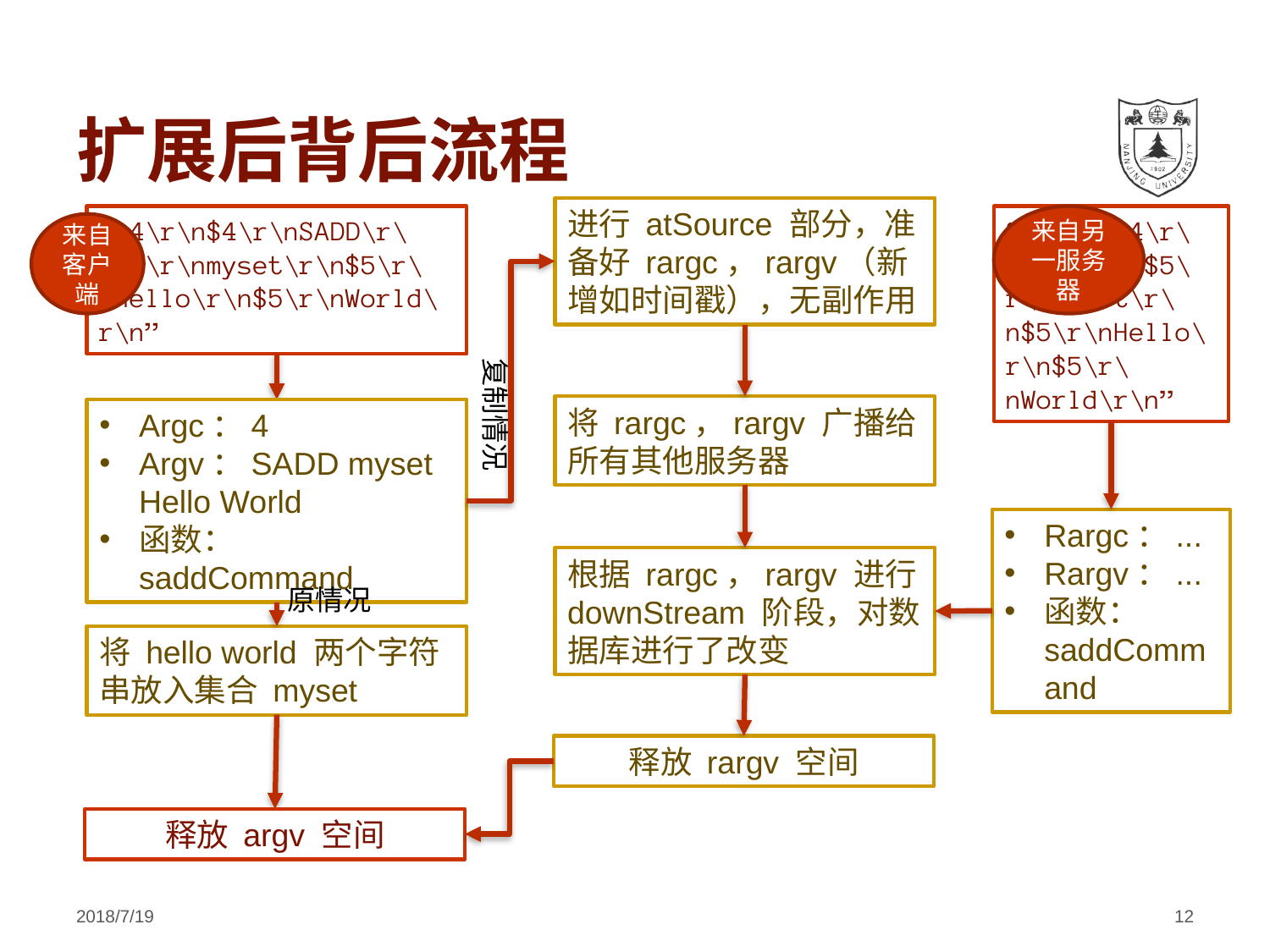

# 扩展后背后流程
进行 atSource 部分，准备好 rargc，rargv（新增如时间戳），无副作用
来自另一服务器
“*4\r\n$4\r\nSADD\r\n$5\r\nmyset\r\n$5\r\nHello\r\n$5\r\nWorld\r\n”
“*4\r\n$4\r\nSADD\r\n$5\r\nmyset\r\n$5\r\nHello\r\n$5\r\nWorld\r\n”
来自客户端
复制情况
将 rargc，rargv 广播给所有其他服务器
Argc：4
Argv：SADD myset Hello World
函数：saddCommand
Rargc：...
Rargv：...
函数：saddCommand
根据 rargc，rargv 进行 downStream 阶段，对数据库进行了改变
原情况
将 hello world 两个字符串放入集合 myset
释放 rargv 空间
释放 argv 空间
2018/7/19

12